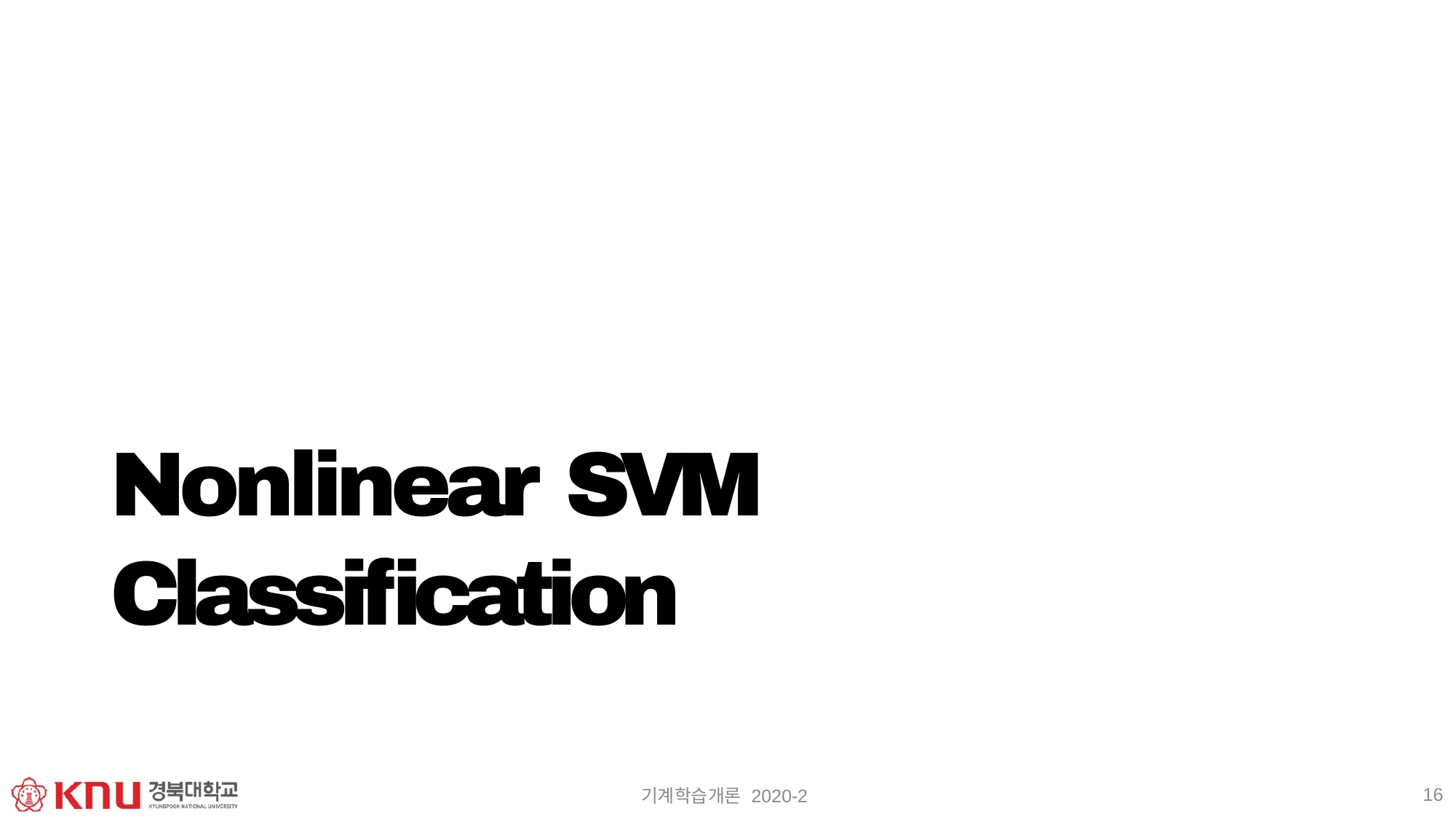

# Nonlinear SVM Classification
16
기계학습개론 2020-2